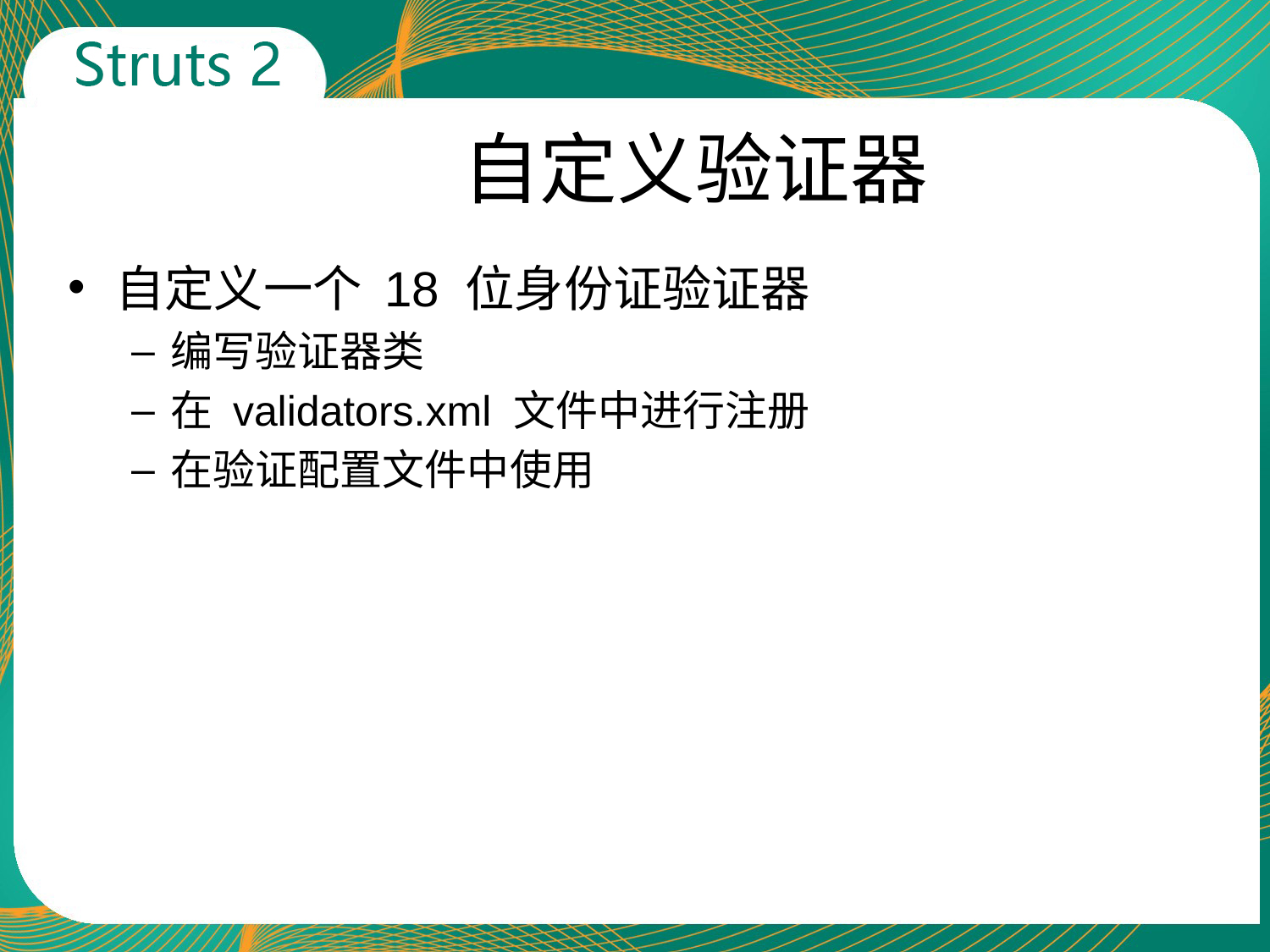

# 自定义验证器
自定义一个 18 位身份证验证器
编写验证器类
在 validators.xml 文件中进行注册
在验证配置文件中使用